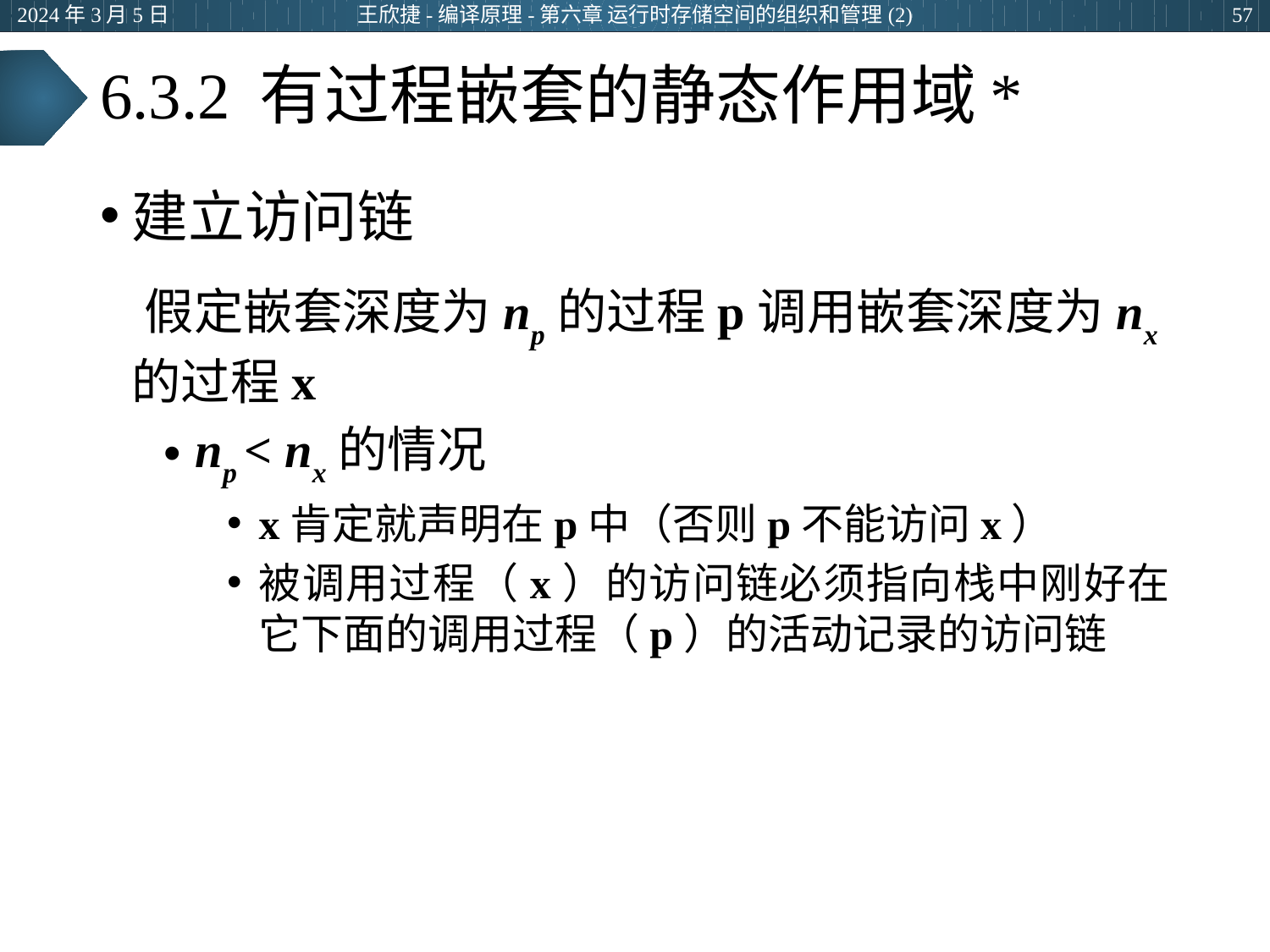

王欣捷-编译原理-第六章 运行时存储空间的组织和管理(2)
2024年3月5日
57
# 6.3.2 有过程嵌套的静态作用域*
建立访问链
  假定嵌套深度为np的过程p调用嵌套深度为nx的过程x
np < nx的情况
x肯定就声明在p中（否则p不能访问x）
被调用过程（x）的访问链必须指向栈中刚好在它下面的调用过程（p）的活动记录的访问链